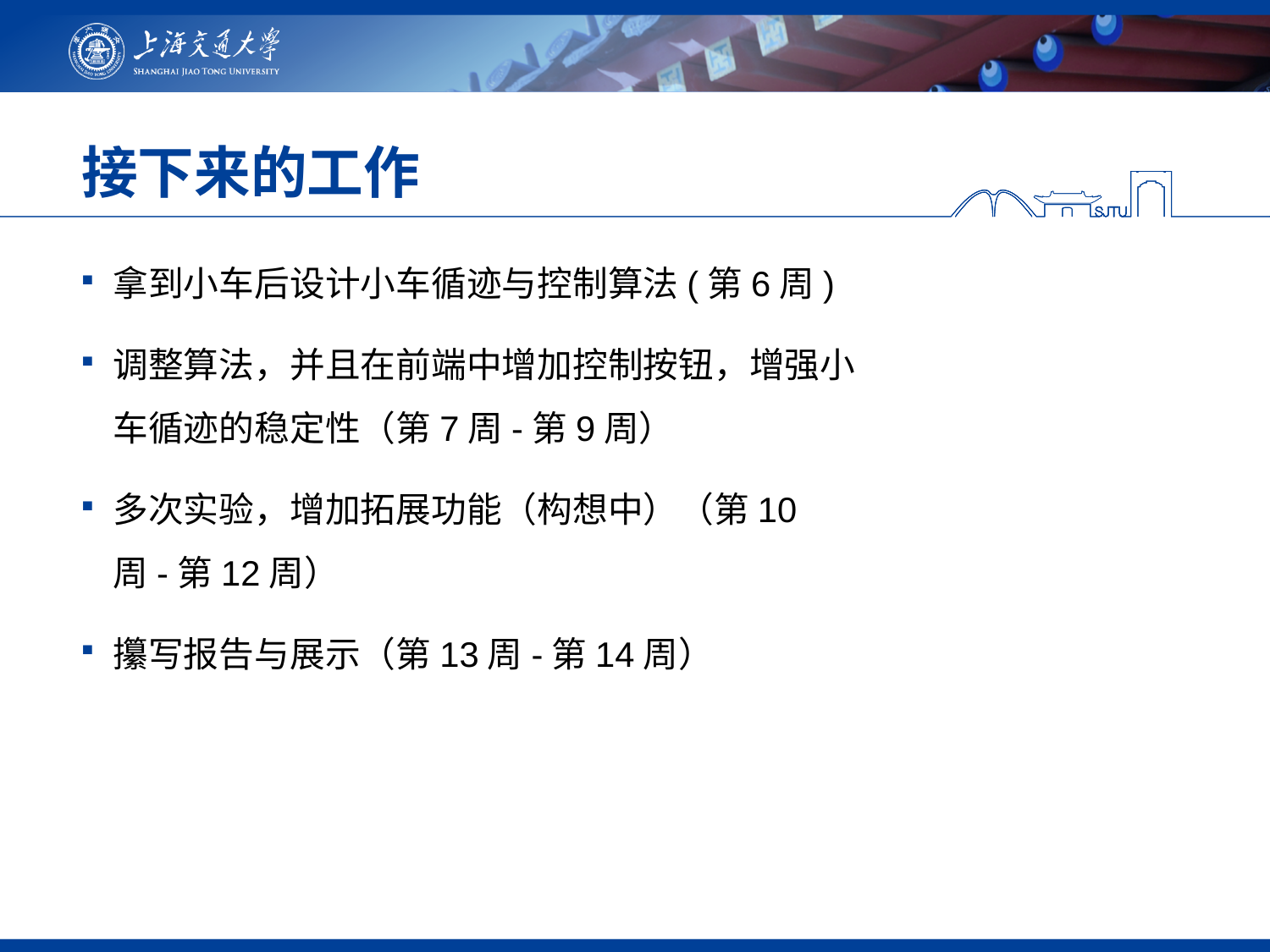

# 接下来的工作
拿到小车后设计小车循迹与控制算法(第6周)
调整算法，并且在前端中增加控制按钮，增强小车循迹的稳定性（第7周-第9周）
多次实验，增加拓展功能（构想中）（第10周-第12周）
攥写报告与展示（第13周-第14周）